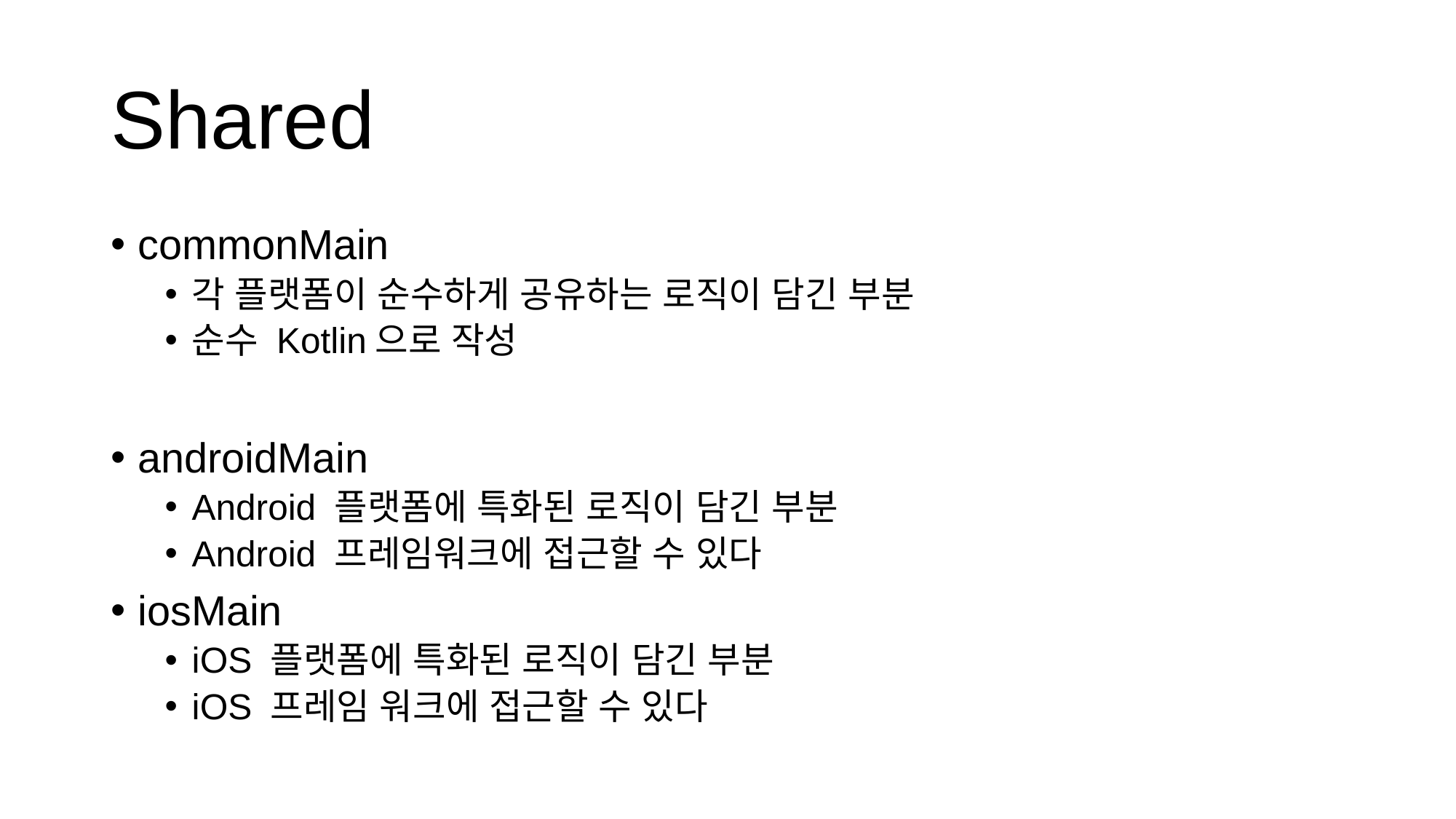

# Shared
commonMain
각 플랫폼이 순수하게 공유하는 로직이 담긴 부분
순수 Kotlin으로 작성

androidMain
Android 플랫폼에 특화된 로직이 담긴 부분
Android 프레임워크에 접근할 수 있다
iosMain
iOS 플랫폼에 특화된 로직이 담긴 부분
iOS 프레임 워크에 접근할 수 있다